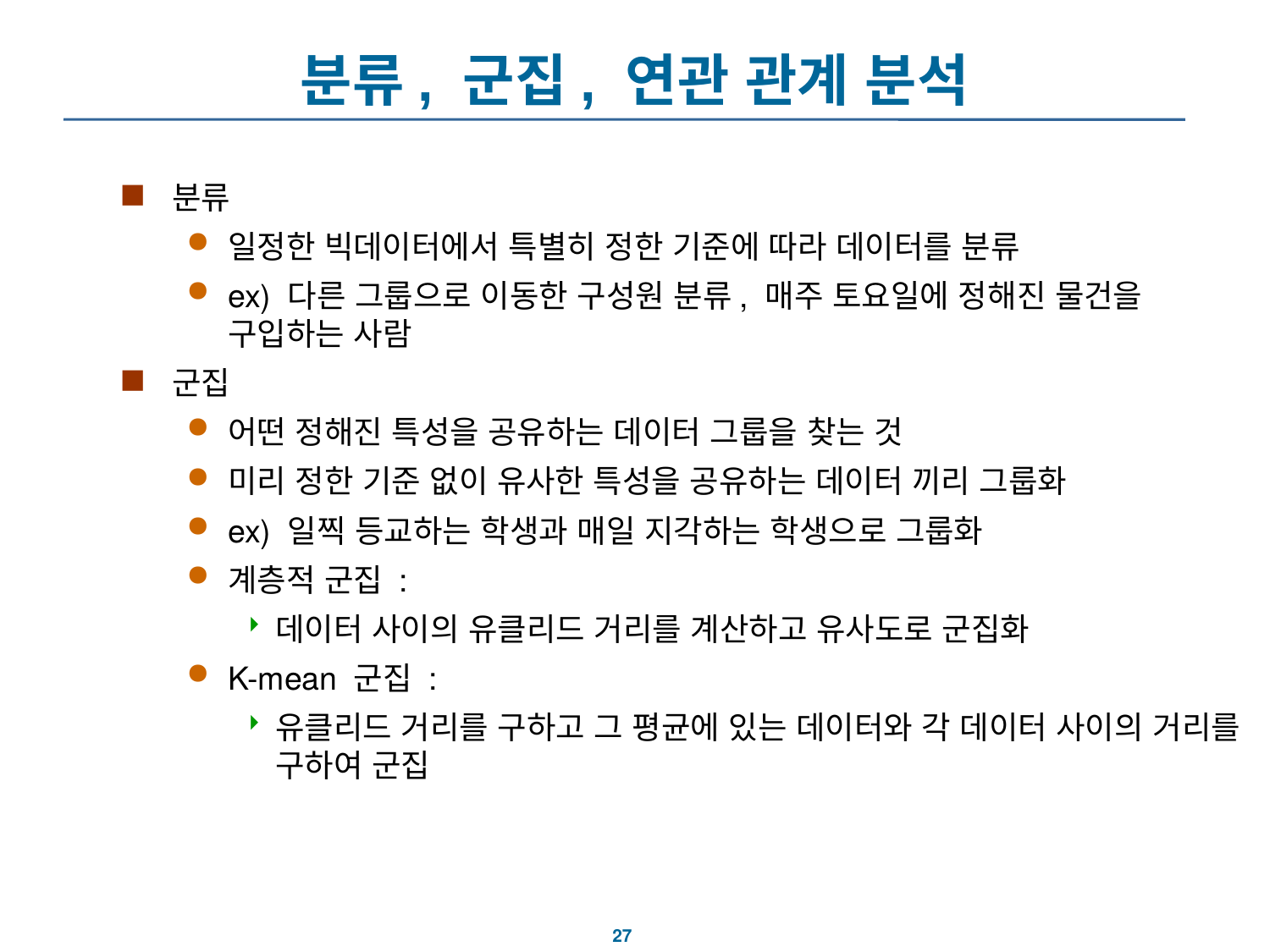

# 분류, 군집, 연관 관계 분석
분류
일정한 빅데이터에서 특별히 정한 기준에 따라 데이터를 분류
ex) 다른 그룹으로 이동한 구성원 분류, 매주 토요일에 정해진 물건을 구입하는 사람
군집
어떤 정해진 특성을 공유하는 데이터 그룹을 찾는 것
미리 정한 기준 없이 유사한 특성을 공유하는 데이터 끼리 그룹화
ex) 일찍 등교하는 학생과 매일 지각하는 학생으로 그룹화
계층적 군집 :
데이터 사이의 유클리드 거리를 계산하고 유사도로 군집화
K-mean 군집 :
유클리드 거리를 구하고 그 평균에 있는 데이터와 각 데이터 사이의 거리를 구하여 군집